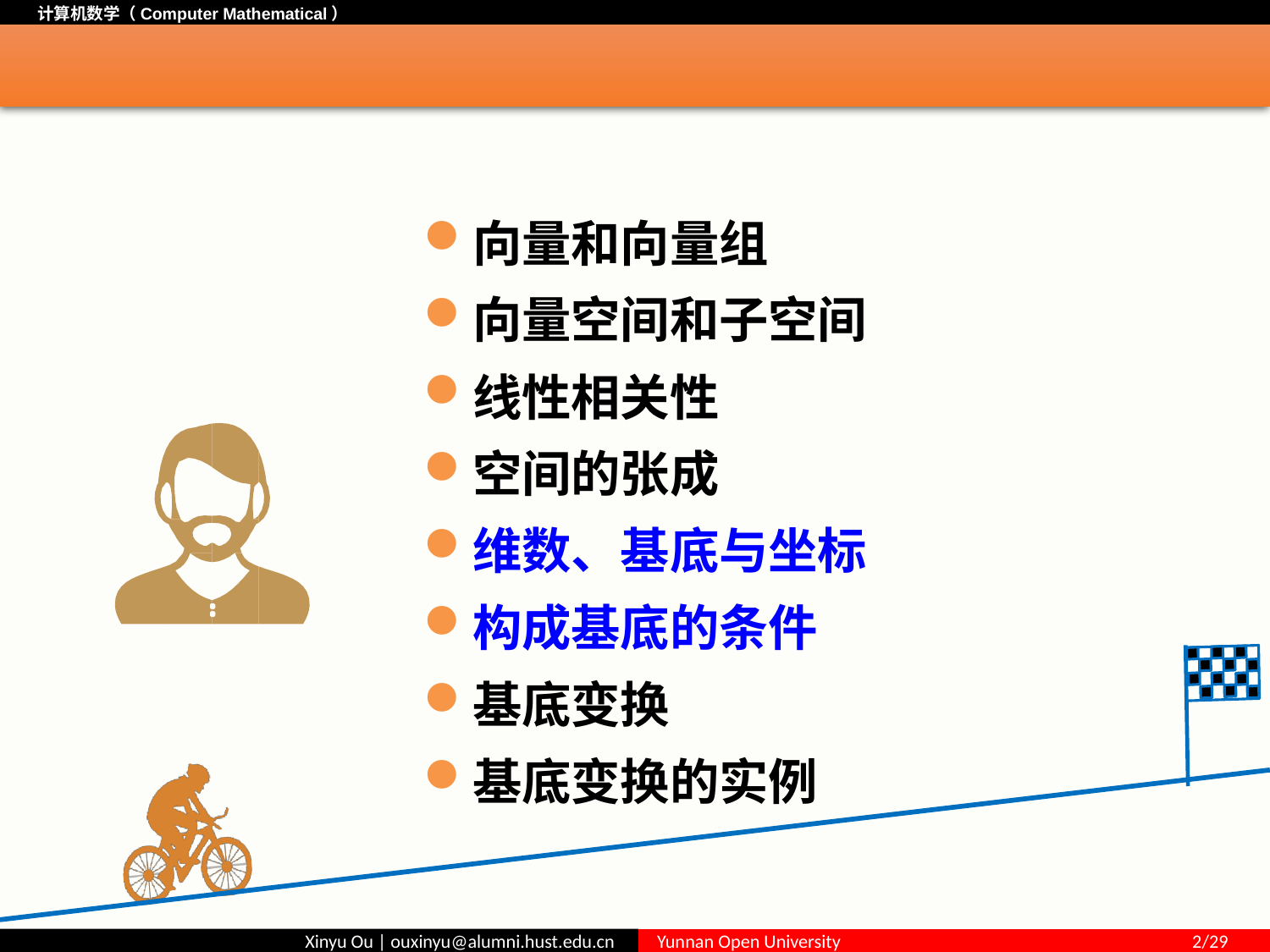

#
向量和向量组
向量空间和子空间
线性相关性
空间的张成
维数、基底与坐标
构成基底的条件
基底变换
基底变换的实例